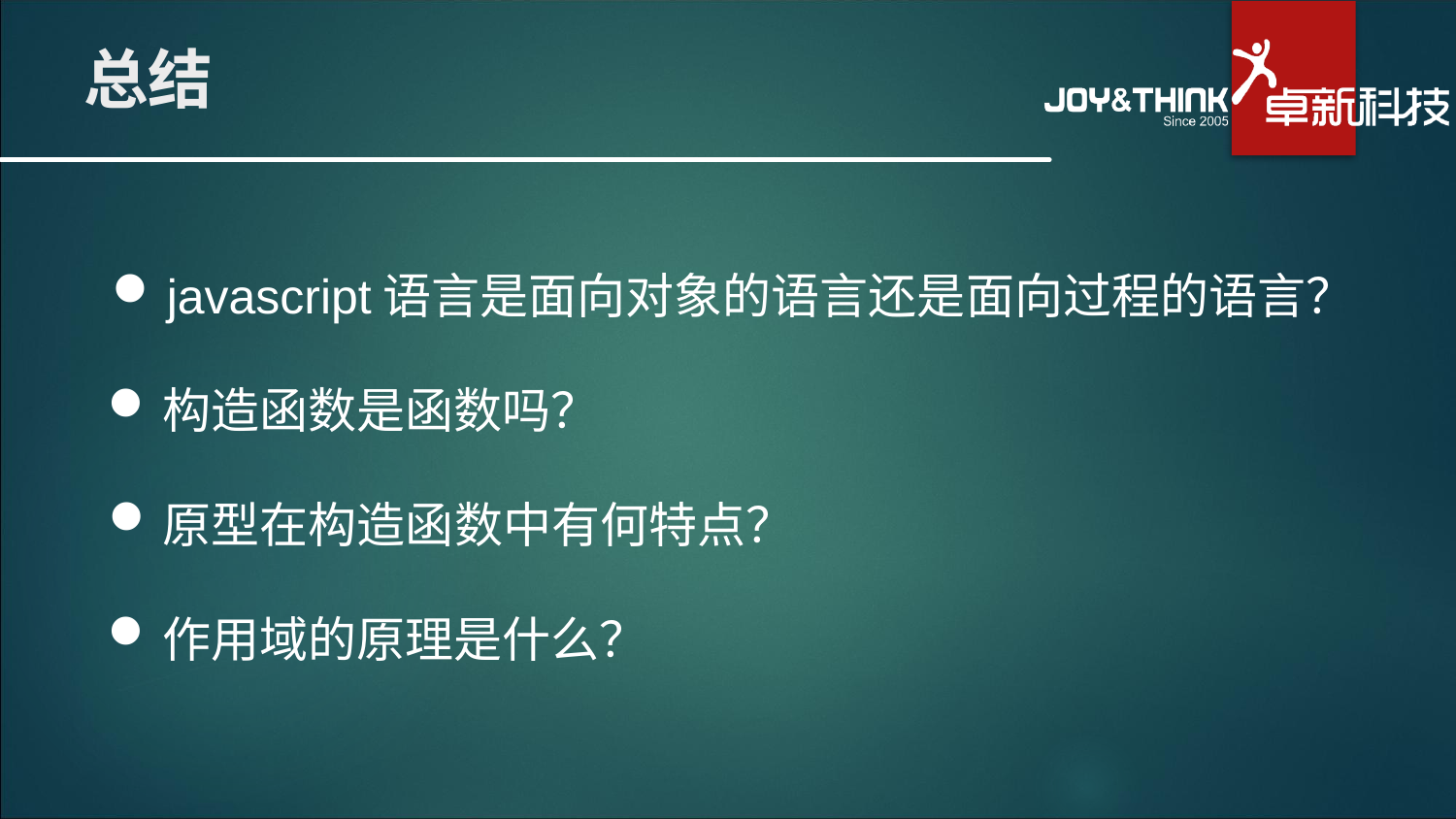

# 总结
javascript语言是面向对象的语言还是面向过程的语言？
构造函数是函数吗？
原型在构造函数中有何特点？
作用域的原理是什么？